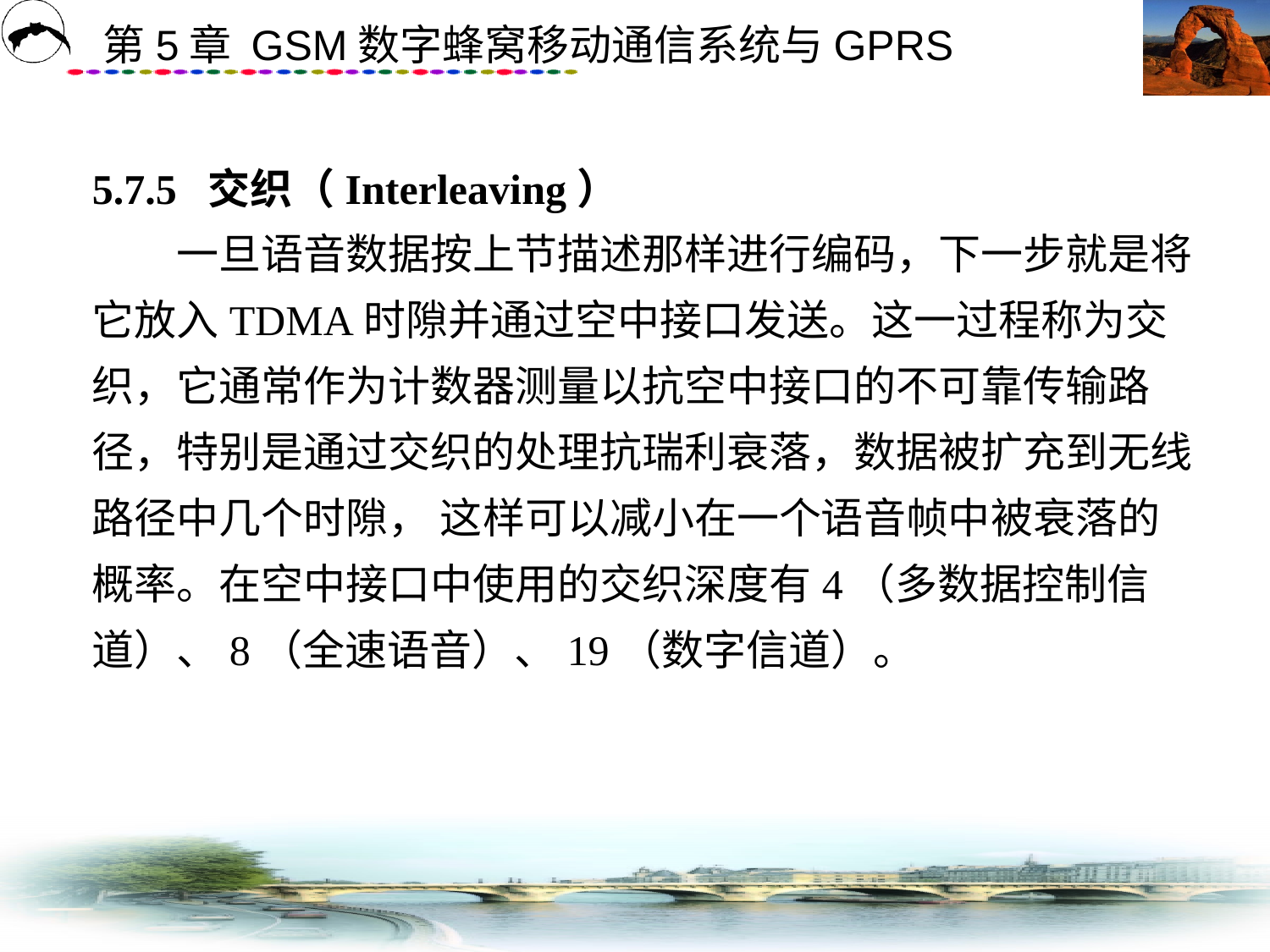

# 5.7.5  交织（Interleaving） 　　一旦语音数据按上节描述那样进行编码，下一步就是将它放入TDMA时隙并通过空中接口发送。这一过程称为交织，它通常作为计数器测量以抗空中接口的不可靠传输路径，特别是通过交织的处理抗瑞利衰落，数据被扩充到无线路径中几个时隙， 这样可以减小在一个语音帧中被衰落的概率。在空中接口中使用的交织深度有4（多数据控制信道）、8（全速语音）、19（数字信道）。